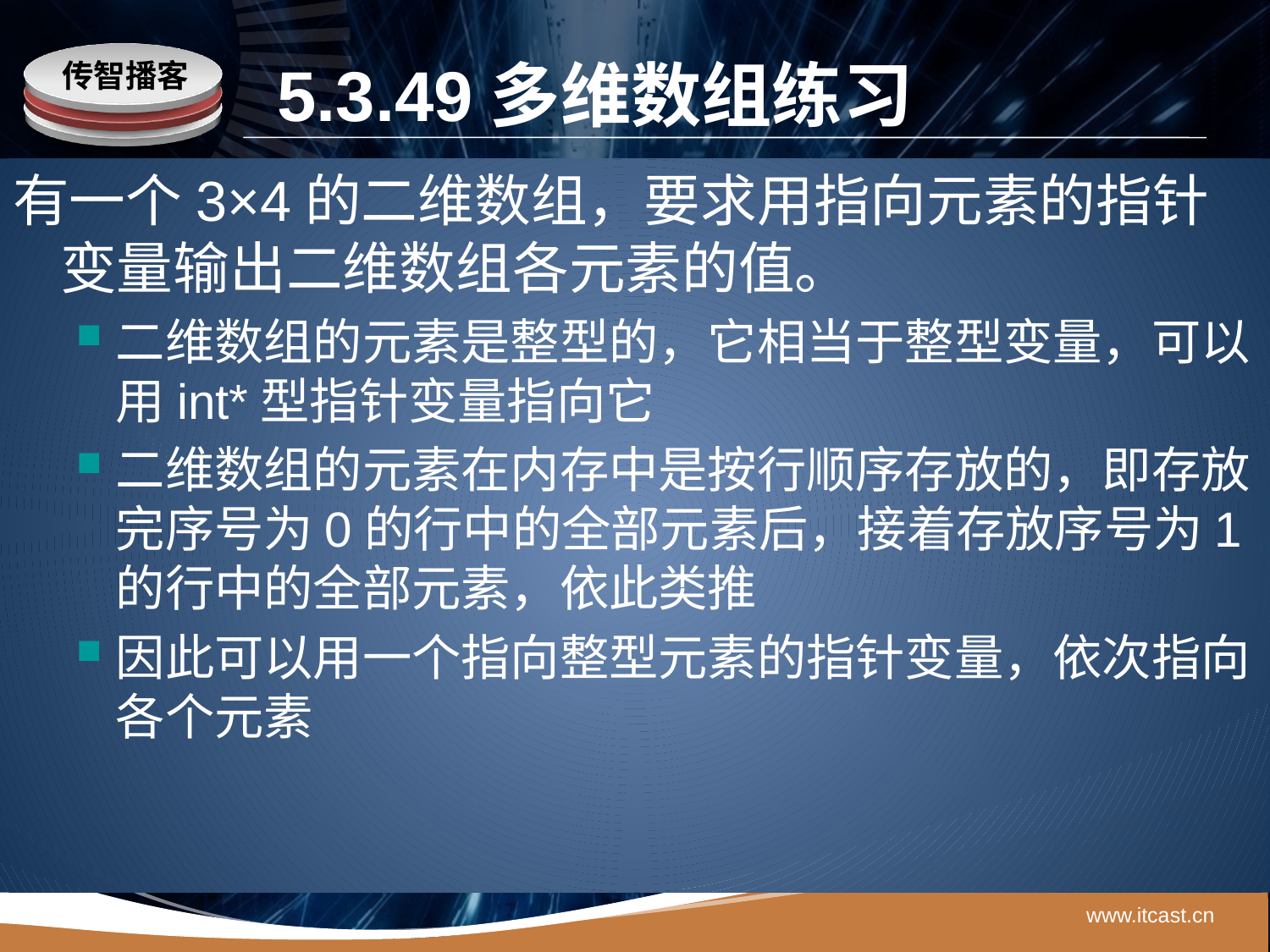

# 5.3.49多维数组练习
有一个3×4的二维数组，要求用指向元素的指针变量输出二维数组各元素的值。
二维数组的元素是整型的，它相当于整型变量，可以用int*型指针变量指向它
二维数组的元素在内存中是按行顺序存放的，即存放完序号为0的行中的全部元素后，接着存放序号为1的行中的全部元素，依此类推
因此可以用一个指向整型元素的指针变量，依次指向各个元素

www.itcast.cn